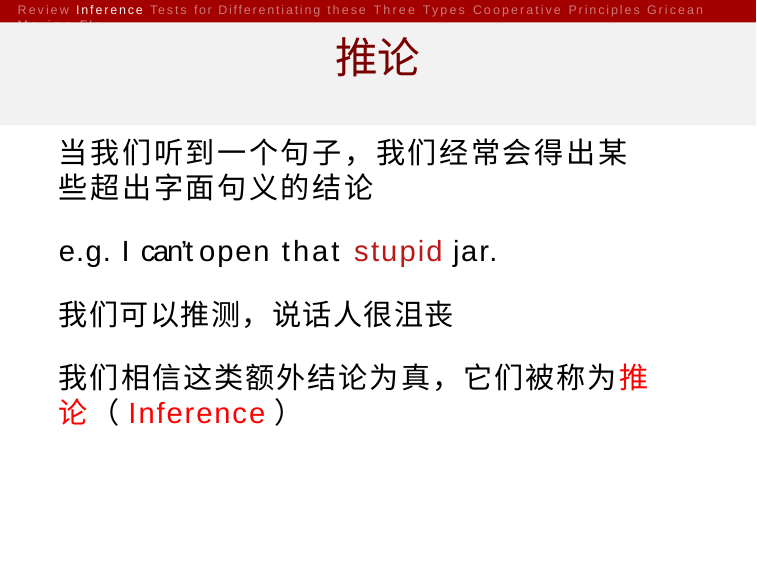

Review Inference Tests for Differentiating these Three Types Cooperative Principles Gricean Maxims Flo
# 推论
当我们听到一个句子，我们经常会得出某些超出字面句义的结论

e.g. I can’t open that stupid jar.

我们可以推测，说话人很沮丧

我们相信这类额外结论为真，它们被称为推论（Inference）